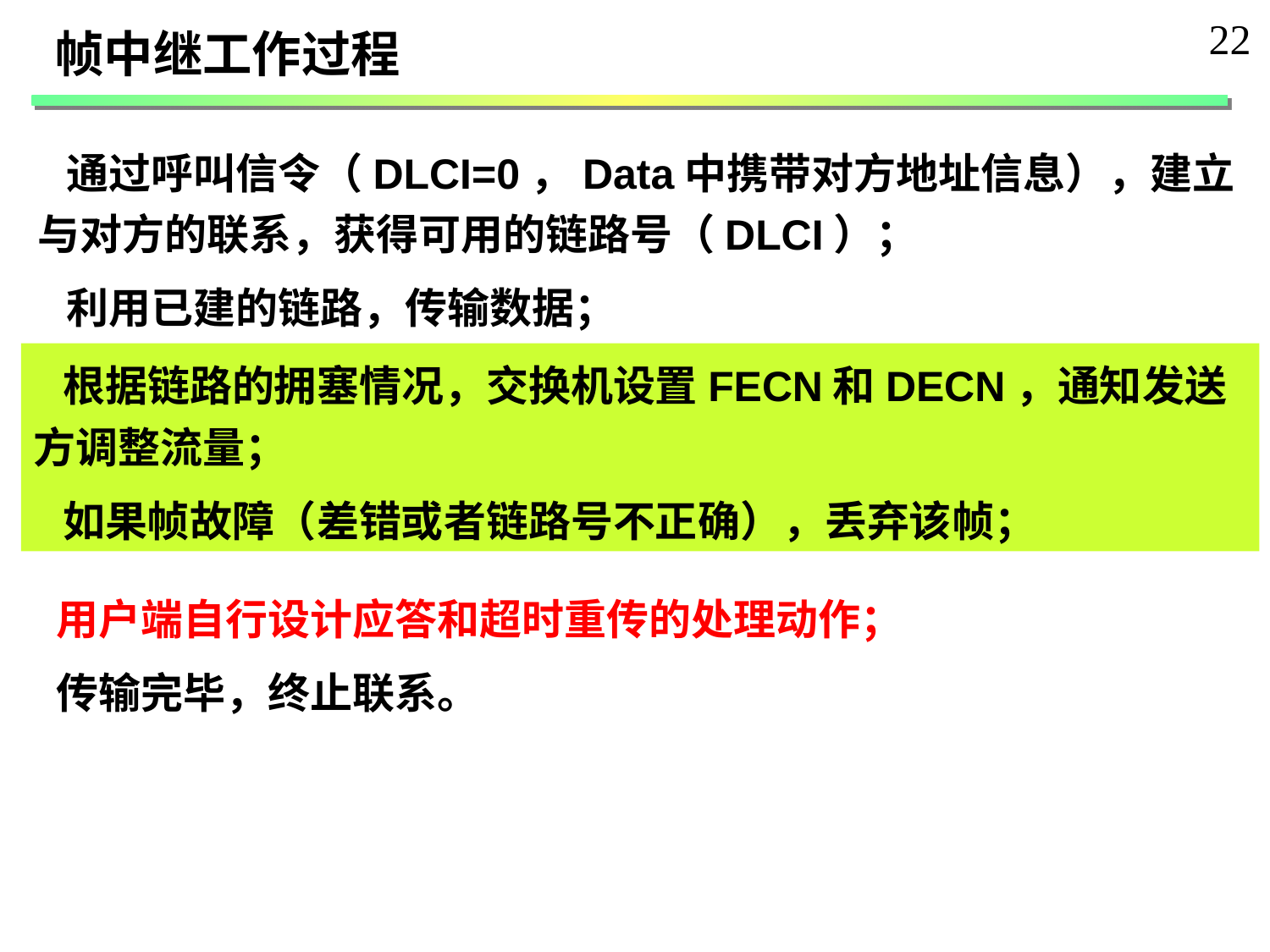

22
帧中继工作过程

  通过呼叫信令（DLCI=0，Data中携带对方地址信息），建立与对方的联系，获得可用的链路号（DLCI）；
  利用已建的链路，传输数据；
  根据链路的拥塞情况，交换机设置FECN和DECN，通知发送方调整流量；
  如果帧故障（差错或者链路号不正确），丢弃该帧；
  用户端自行设计应答和超时重传的处理动作；
  传输完毕，终止联系。